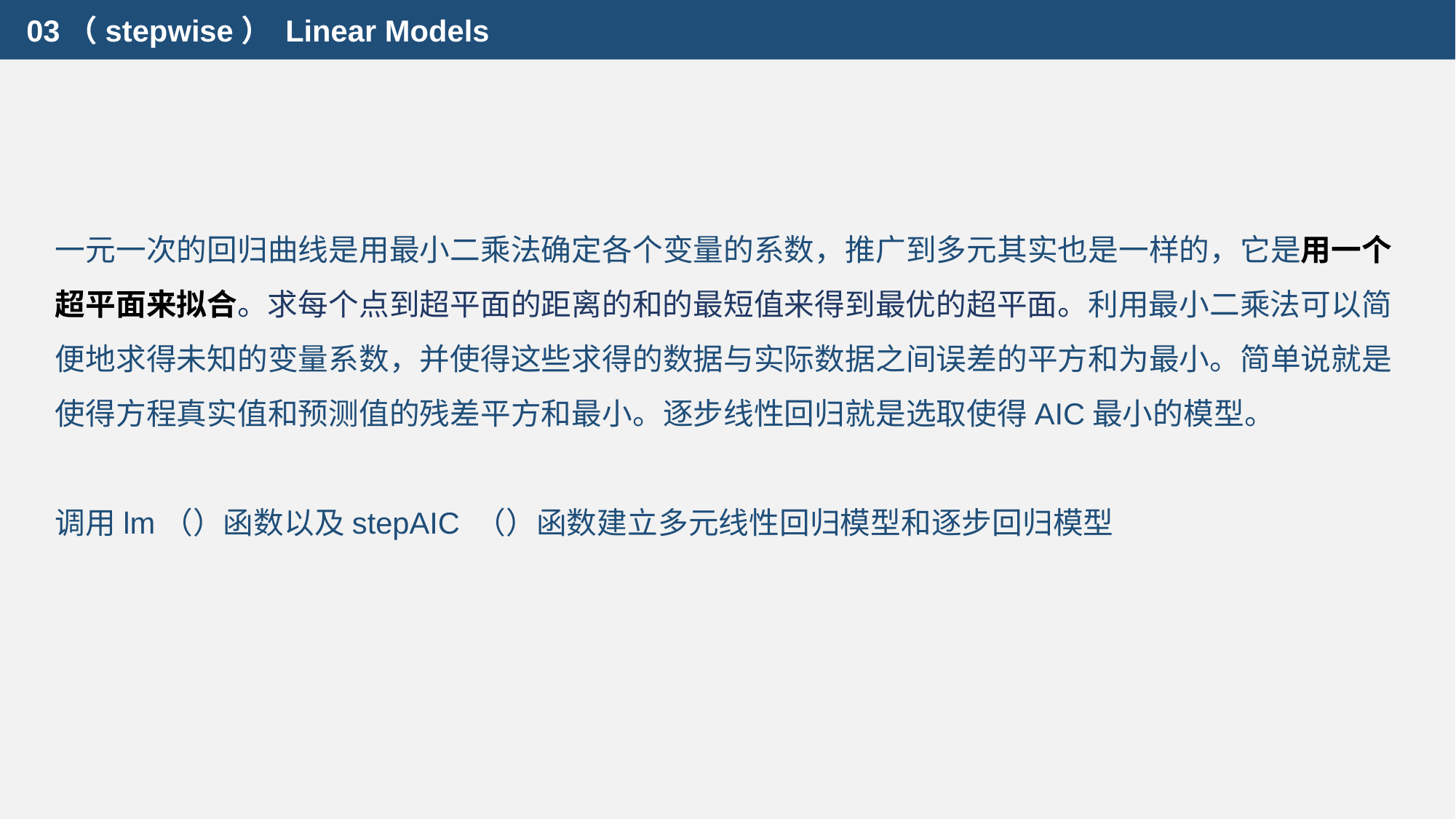

03（stepwise） Linear Models
一元一次的回归曲线是用最小二乘法确定各个变量的系数，推广到多元其实也是一样的，它是用一个超平面来拟合。求每个点到超平面的距离的和的最短值来得到最优的超平面。利用最小二乘法可以简便地求得未知的变量系数，并使得这些求得的数据与实际数据之间误差的平方和为最小。简单说就是使得方程真实值和预测值的残差平方和最小。逐步线性回归就是选取使得AIC最小的模型。

调用lm（）函数以及stepAIC （）函数建立多元线性回归模型和逐步回归模型